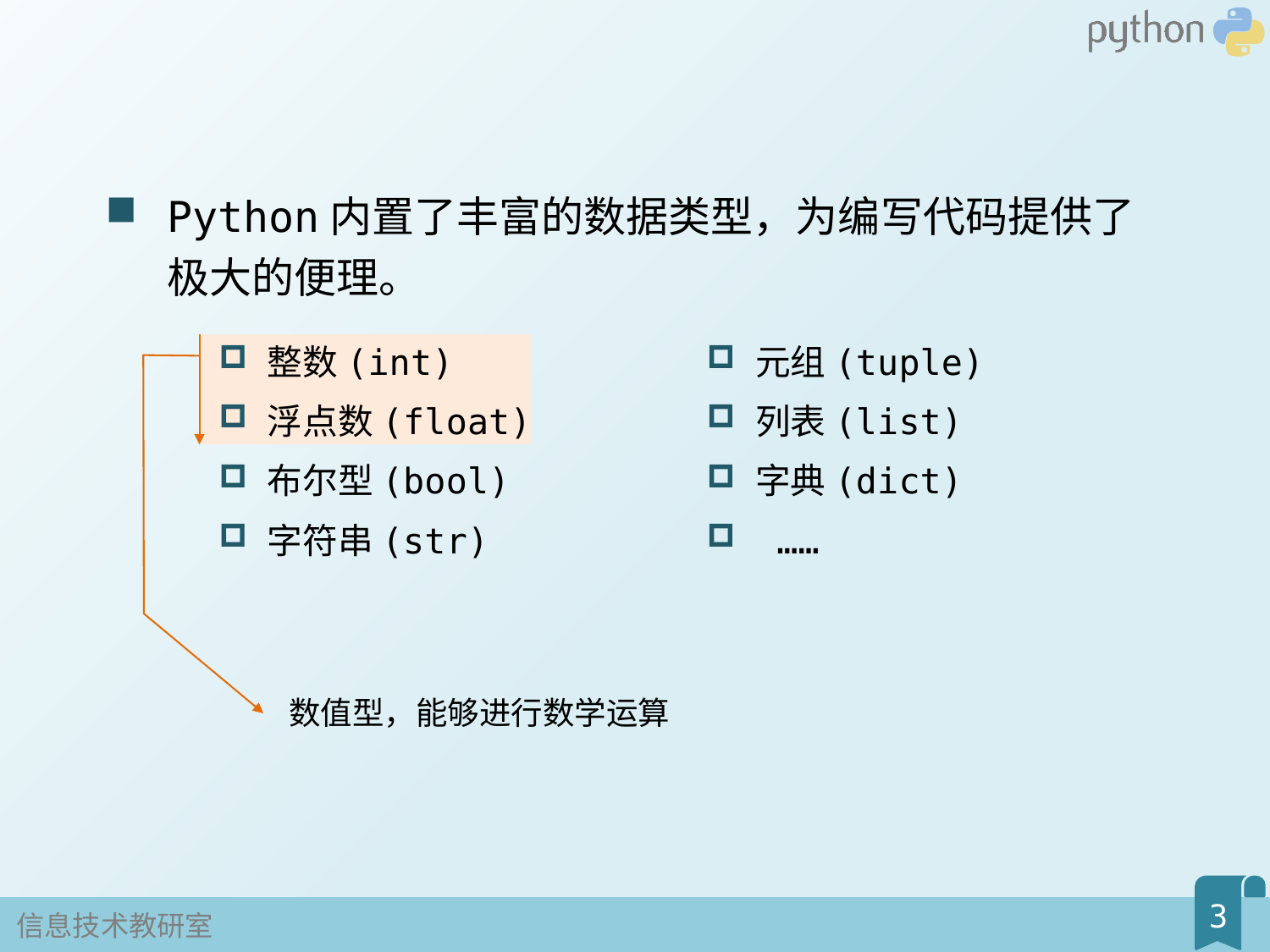

Python内置了丰富的数据类型，为编写代码提供了极大的便理。
整数(int)
浮点数(float)
布尔型(bool)
字符串(str)
元组(tuple)
列表(list)
字典(dict)
 ……

数值型，能够进行数学运算
3